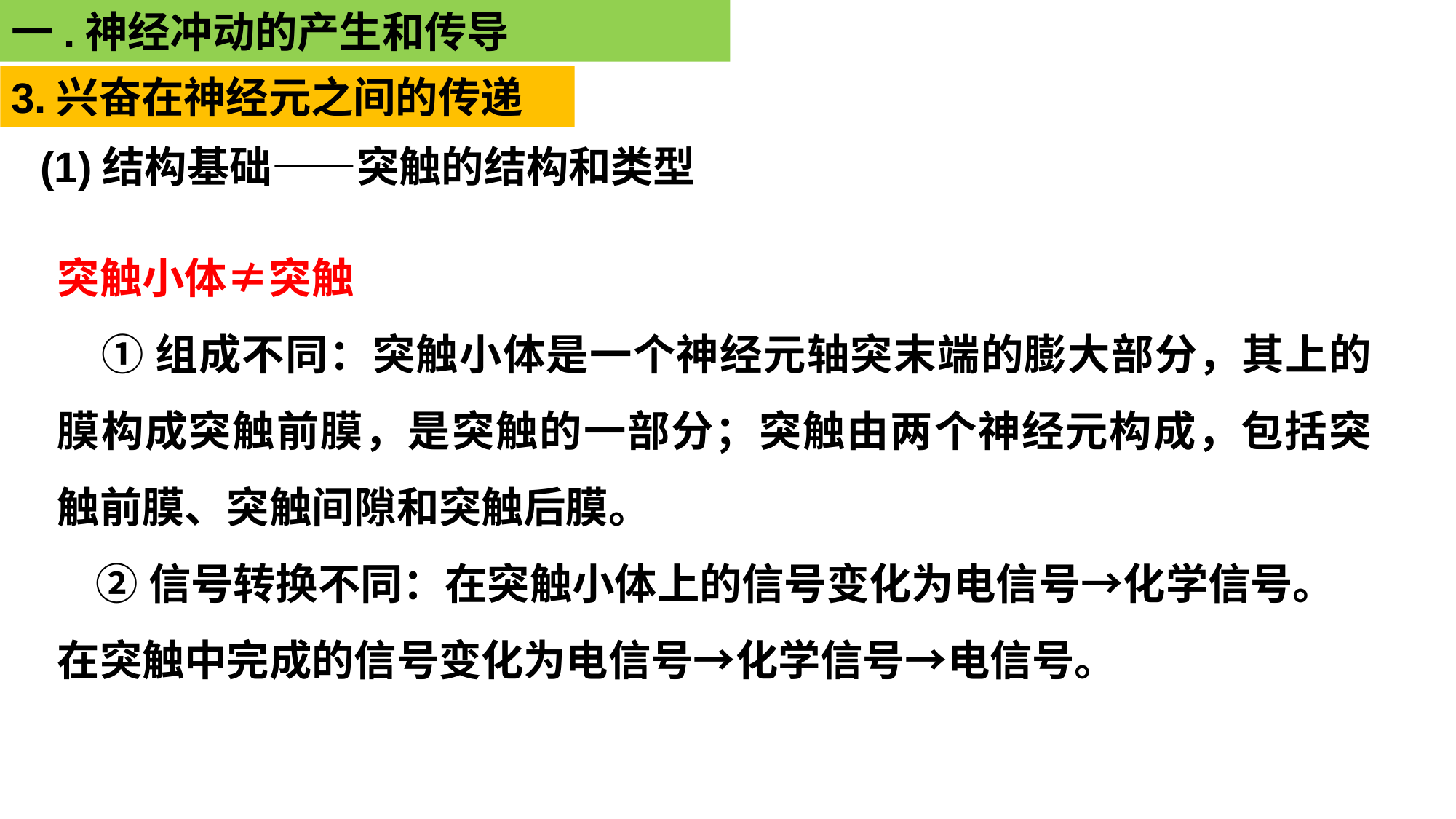

一.神经冲动的产生和传导
新课引入
3.兴奋在神经元之间的传递
(1)结构基础——突触的结构和类型
突触小体≠突触
    ①组成不同：突触小体是一个神经元轴突末端的膨大部分，其上的膜构成突触前膜，是突触的一部分；突触由两个神经元构成，包括突触前膜、突触间隙和突触后膜。
    ②信号转换不同：在突触小体上的信号变化为电信号→化学信号。在突触中完成的信号变化为电信号→化学信号→电信号。